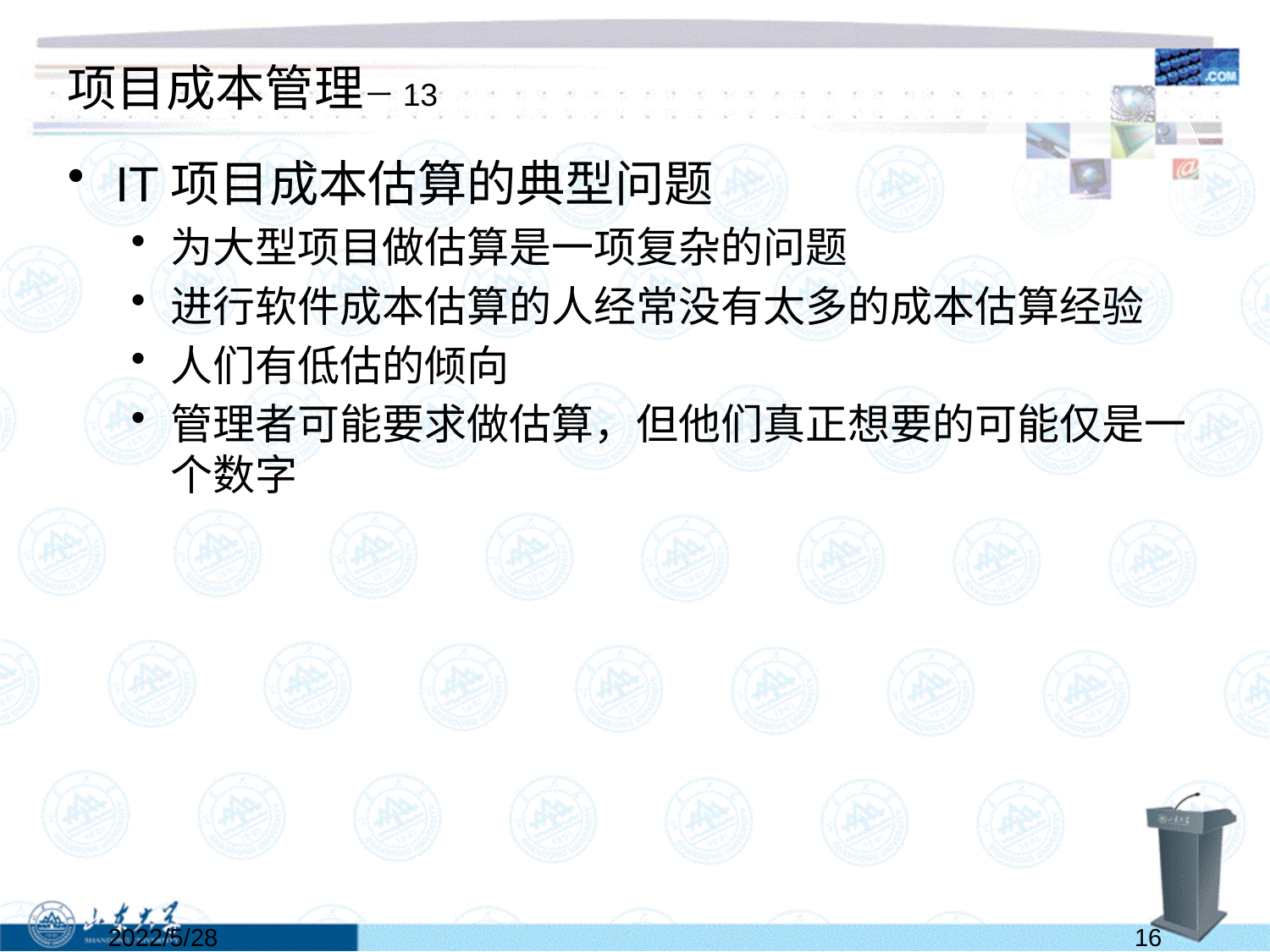

# 项目成本管理－13
IT项目成本估算的典型问题
为大型项目做估算是一项复杂的问题
进行软件成本估算的人经常没有太多的成本估算经验
人们有低估的倾向
管理者可能要求做估算，但他们真正想要的可能仅是一个数字
2022/5/28
16